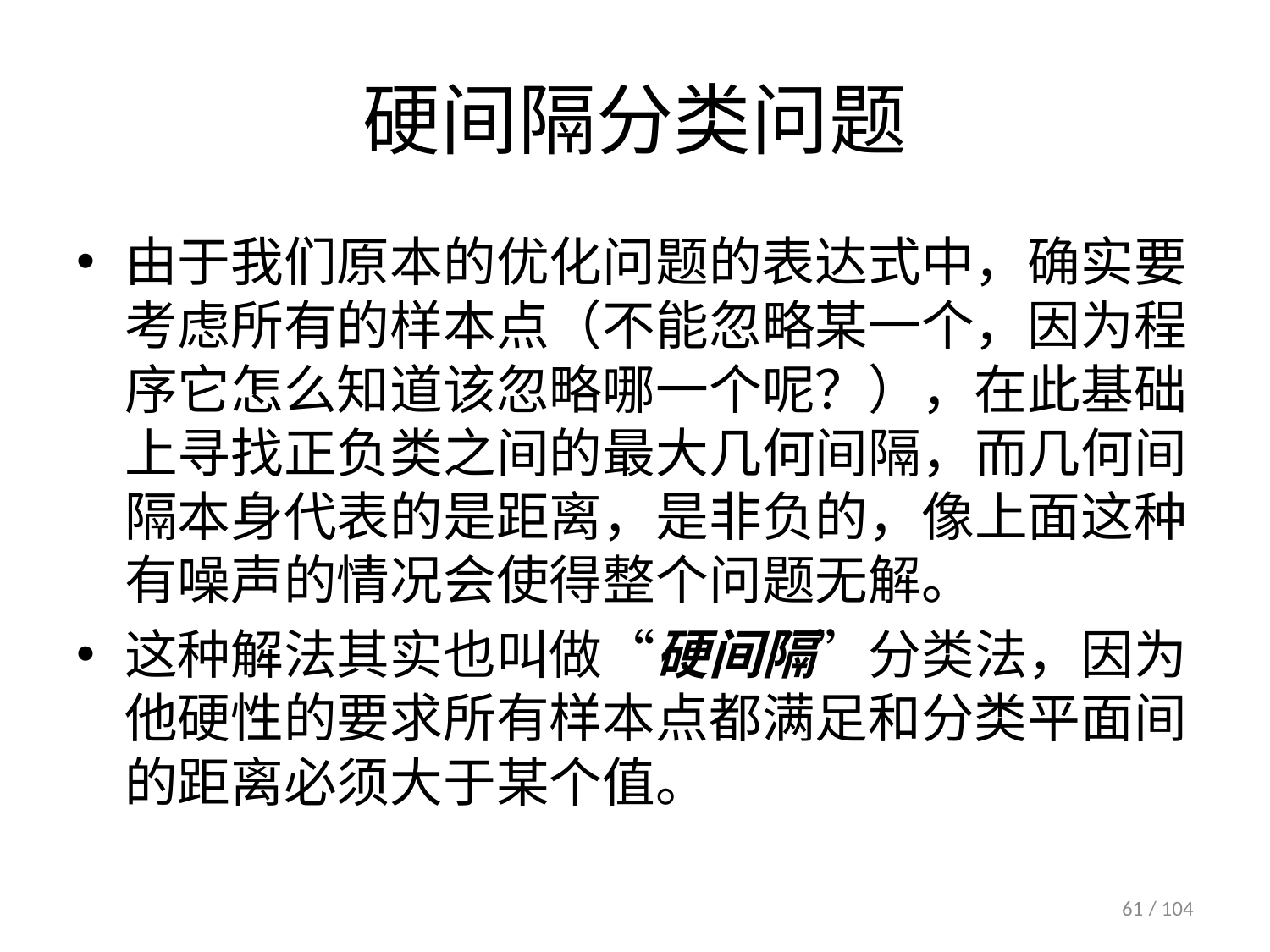

# 硬间隔分类问题
由于我们原本的优化问题的表达式中，确实要考虑所有的样本点（不能忽略某一个，因为程序它怎么知道该忽略哪一个呢？），在此基础上寻找正负类之间的最大几何间隔，而几何间隔本身代表的是距离，是非负的，像上面这种有噪声的情况会使得整个问题无解。
这种解法其实也叫做“硬间隔”分类法，因为他硬性的要求所有样本点都满足和分类平面间的距离必须大于某个值。
61